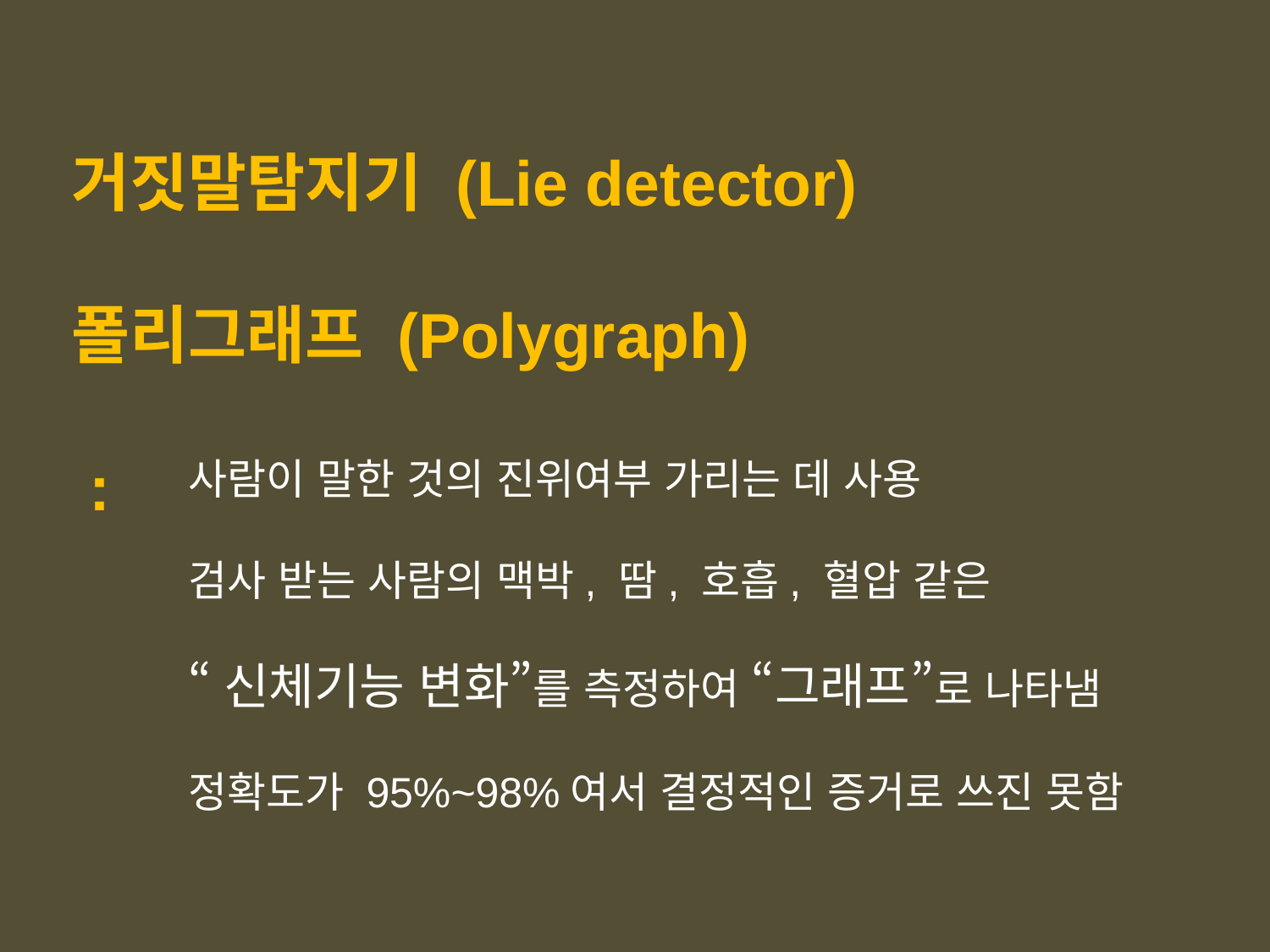

거짓말탐지기 (Lie detector)

폴리그래프 (Polygraph)

 :
사람이 말한 것의 진위여부 가리는 데 사용

검사 받는 사람의 맥박, 땀, 호흡, 혈압 같은

“신체기능 변화”를 측정하여 “그래프”로 나타냄

정확도가 95%~98%여서 결정적인 증거로 쓰진 못함